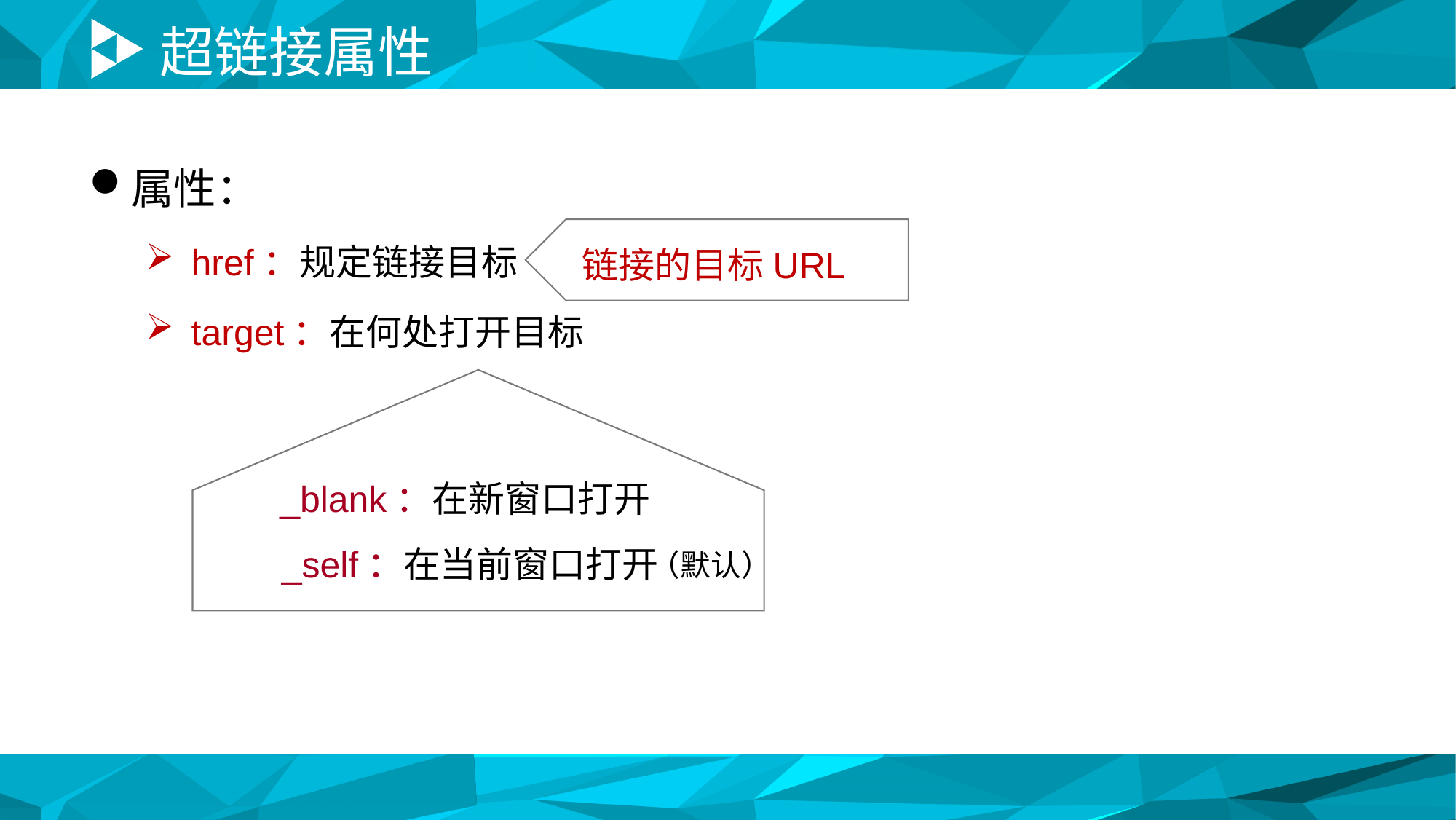

# 超链接属性
属性：
href：规定链接目标
target：在何处打开目标

 链接的目标URL

 _blank：在新窗口打开
 _self：在当前窗口打开

（默认）